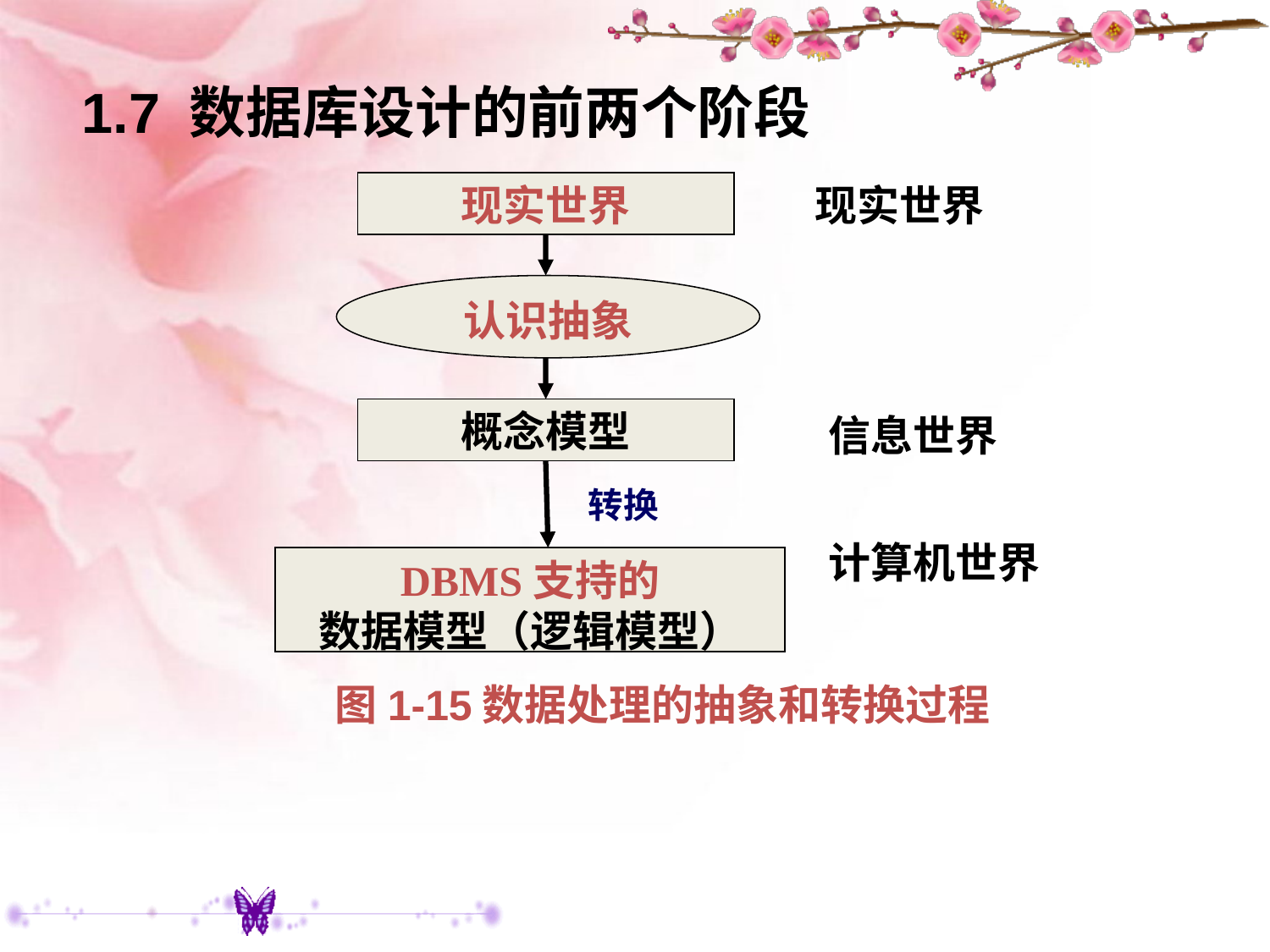

1.7 数据库设计的前两个阶段
现实世界
现实世界
信息世界
计算机世界

认识抽象

概念模型

转换
DBMS支持的
数据模型（逻辑模型）
图1-15数据处理的抽象和转换过程